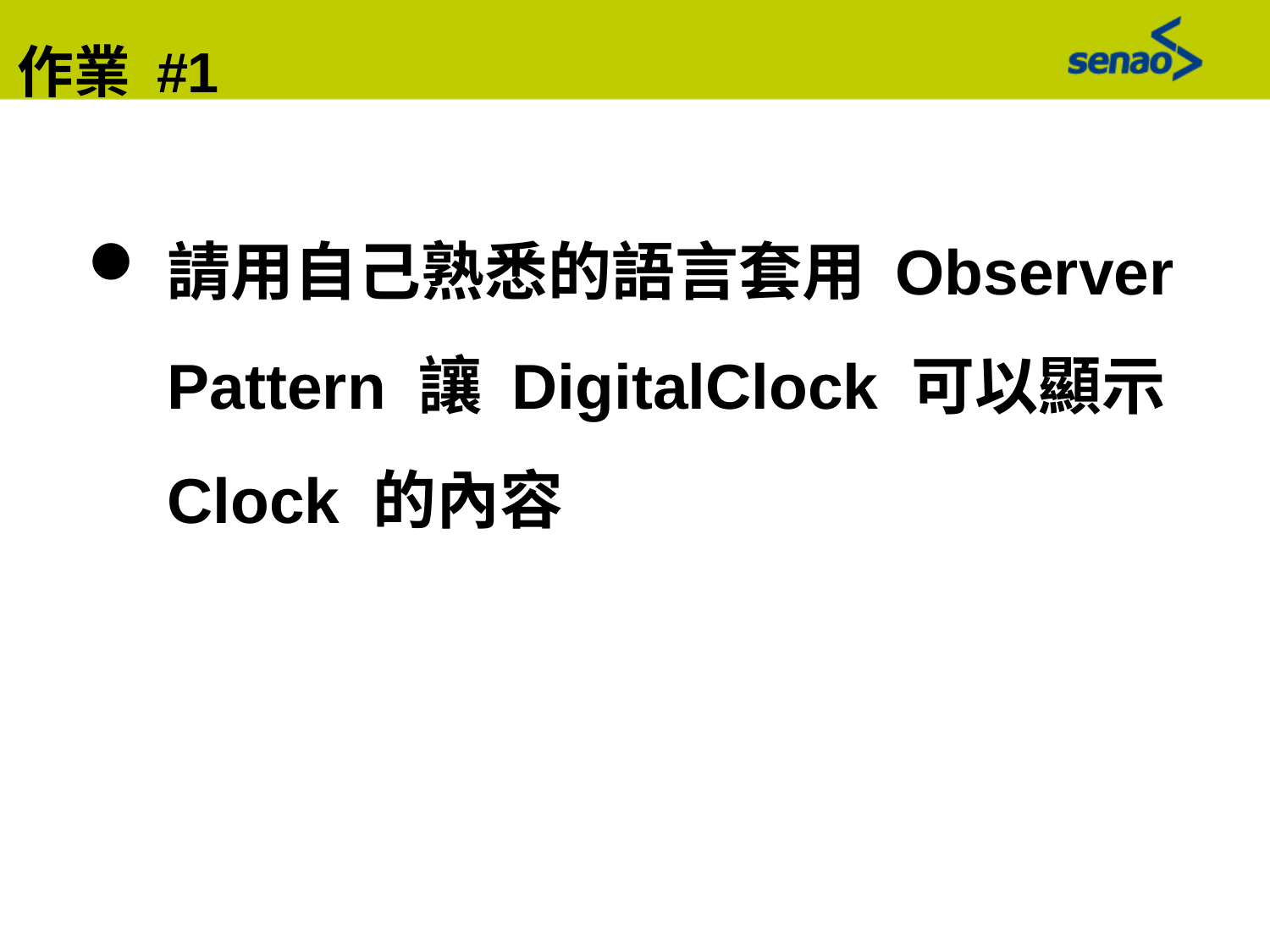

作業 #1
請用自己熟悉的語言套用 Observer Pattern 讓 DigitalClock 可以顯示 Clock 的內容